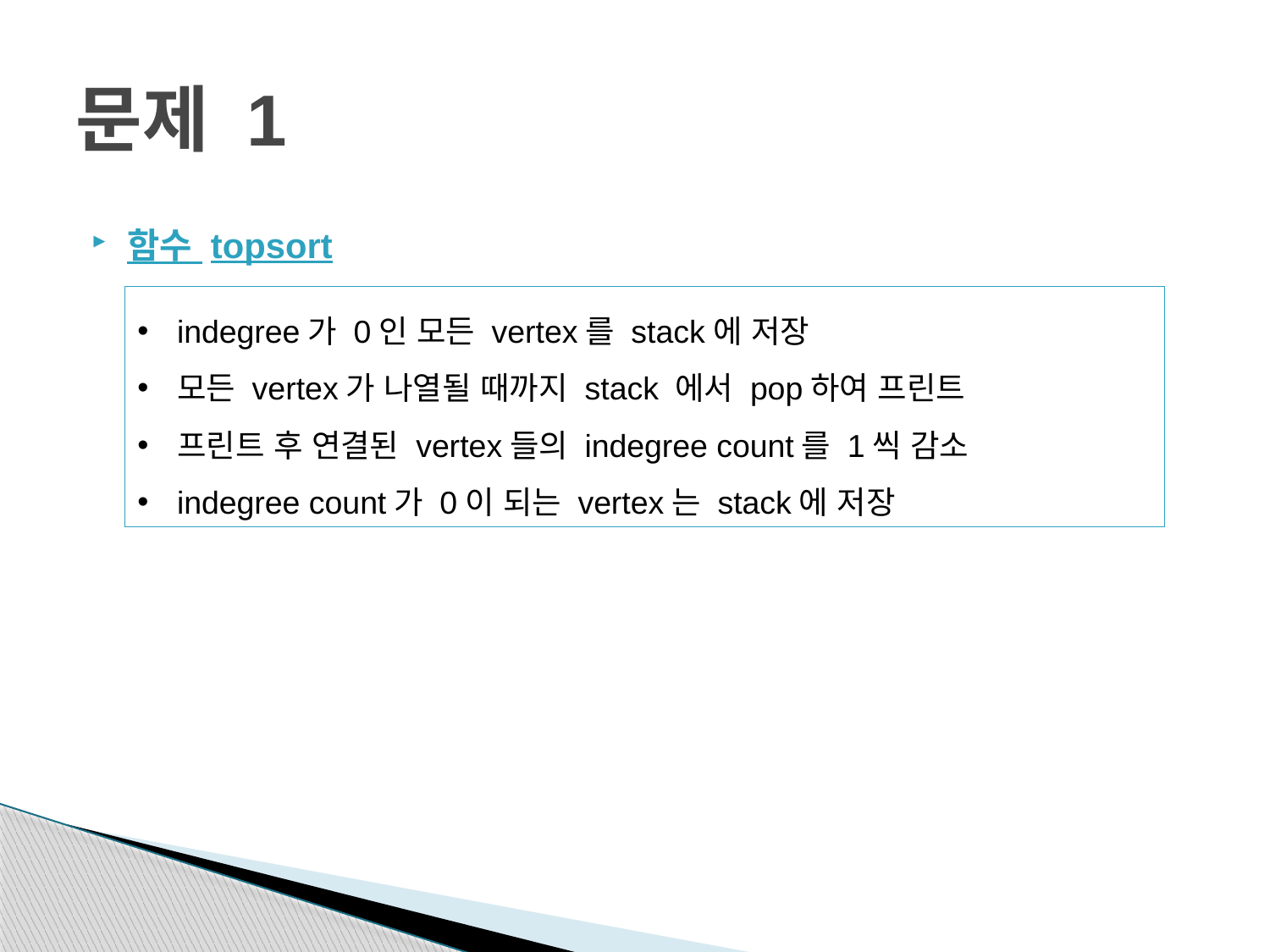

# 문제 1
함수 topsort

indegree가 0인 모든 vertex를 stack에 저장
모든 vertex가 나열될 때까지 stack 에서 pop하여 프린트
프린트 후 연결된 vertex들의 indegree count를 1씩 감소
indegree count가 0이 되는 vertex는 stack에 저장